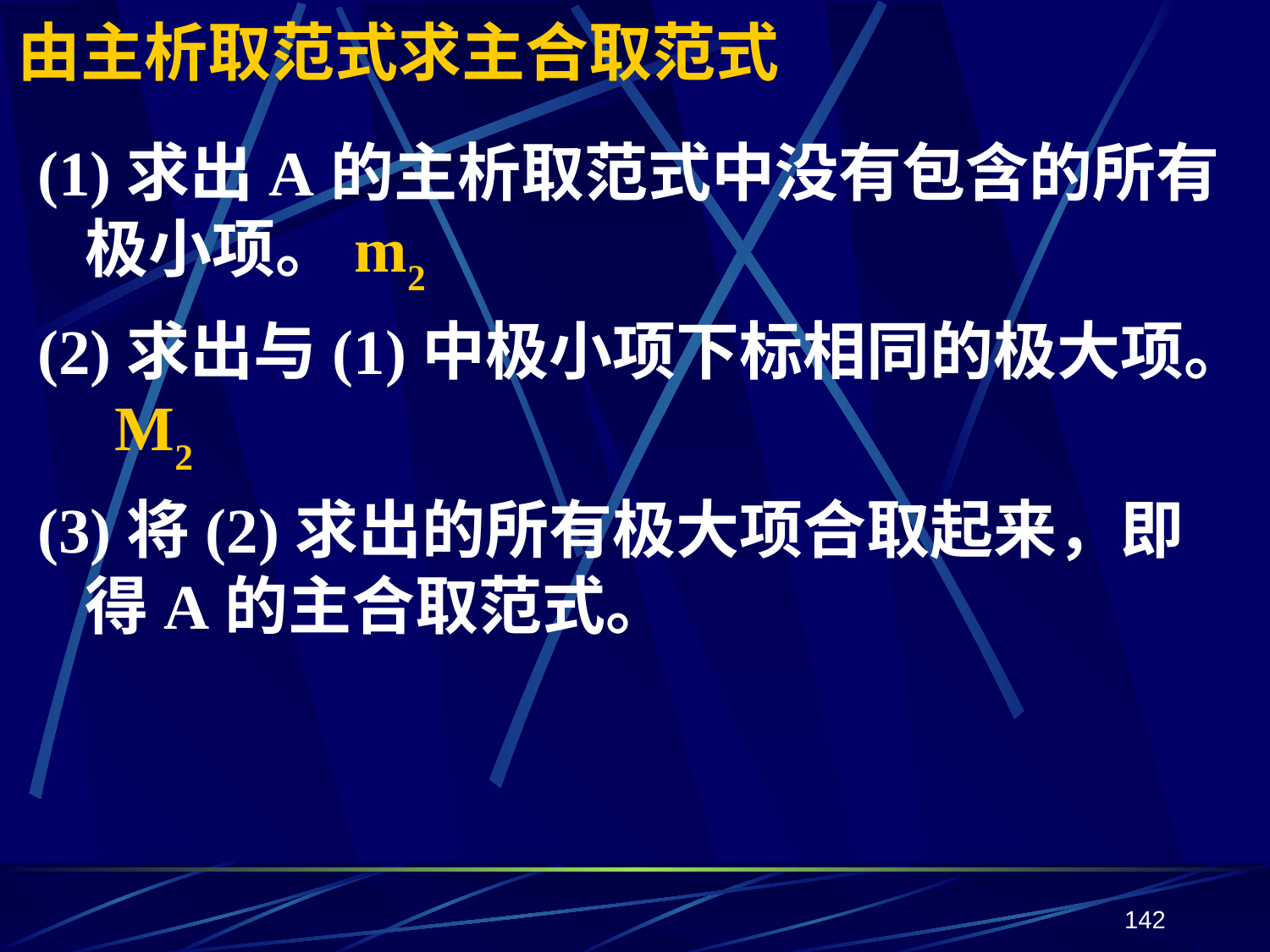

# 由主析取范式求主合取范式
(1)求出A的主析取范式中没有包含的所有极小项。m2
(2)求出与(1)中极小项下标相同的极大项。 M2
(3)将(2)求出的所有极大项合取起来，即得A的主合取范式。

142